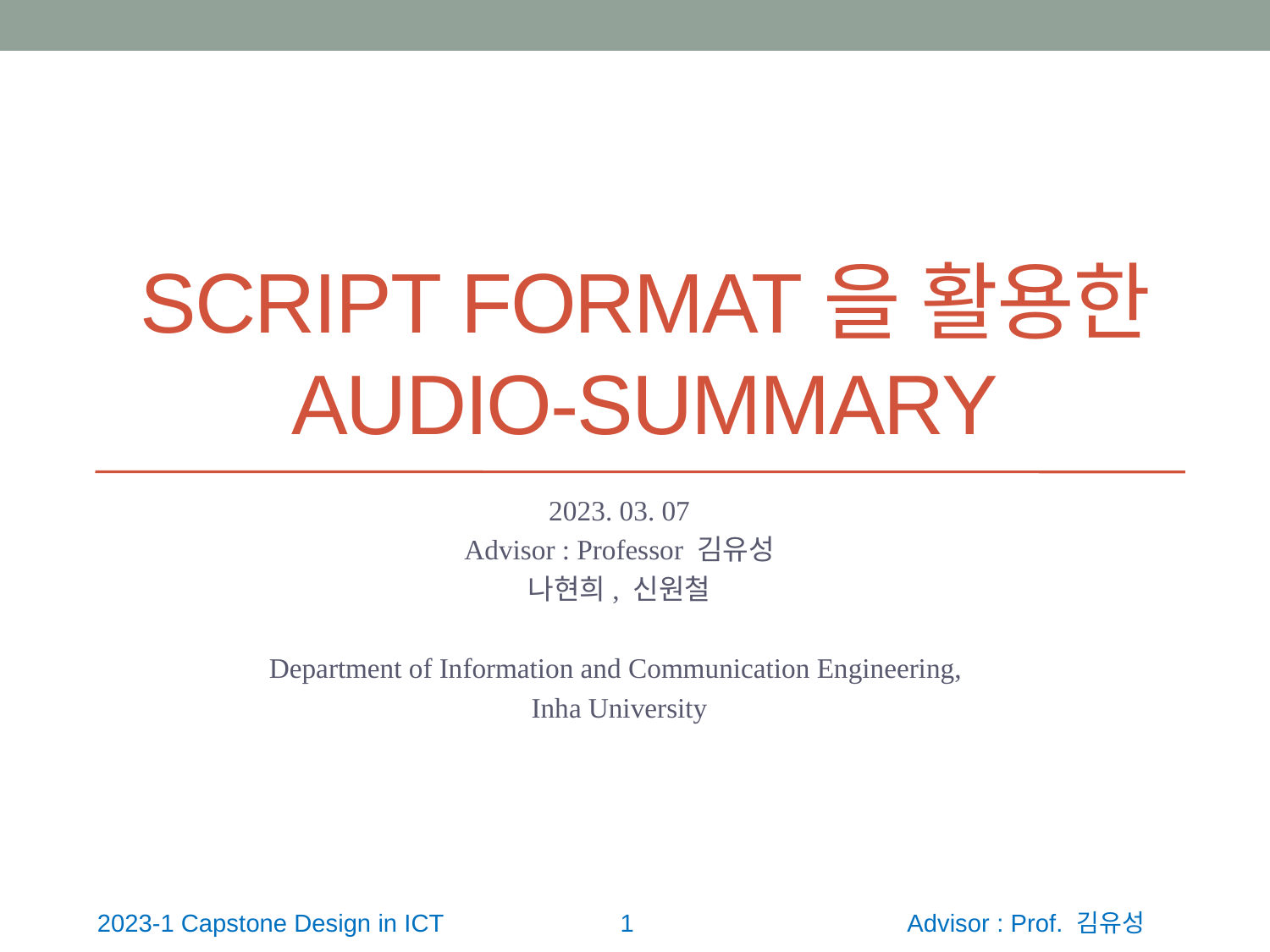

# Script format을 활용한 Audio-summary
2023. 03. 07
Advisor : Professor 김유성
나현희, 신원철

Department of Information and Communication Engineering,
Inha University